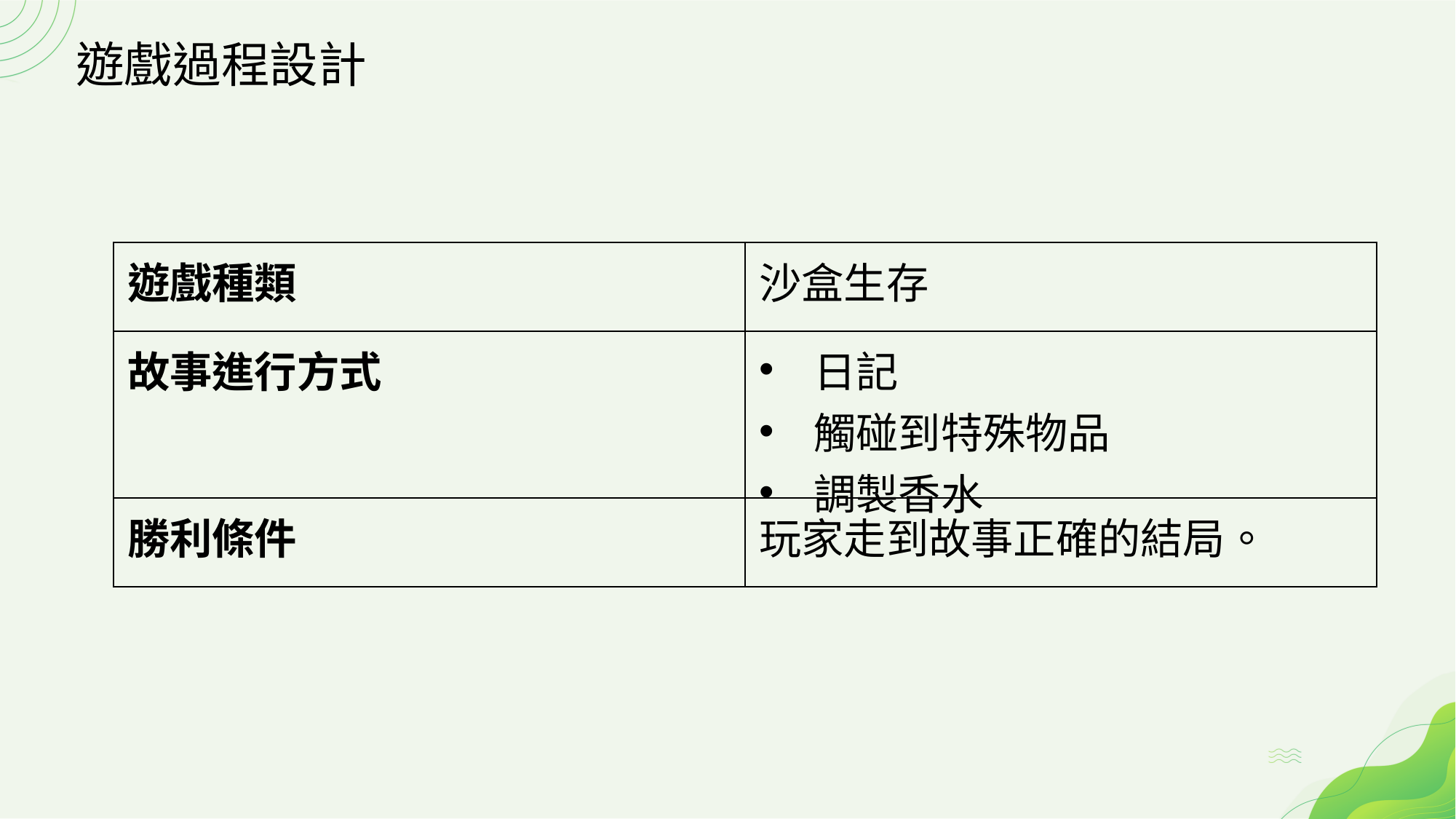

遊戲過程設計
| 遊戲種類 | 沙盒生存 |
| --- | --- |
| 故事進行方式 | 日記 觸碰到特殊物品 調製香水 |
| 勝利條件 | 玩家走到故事正確的結局。 |